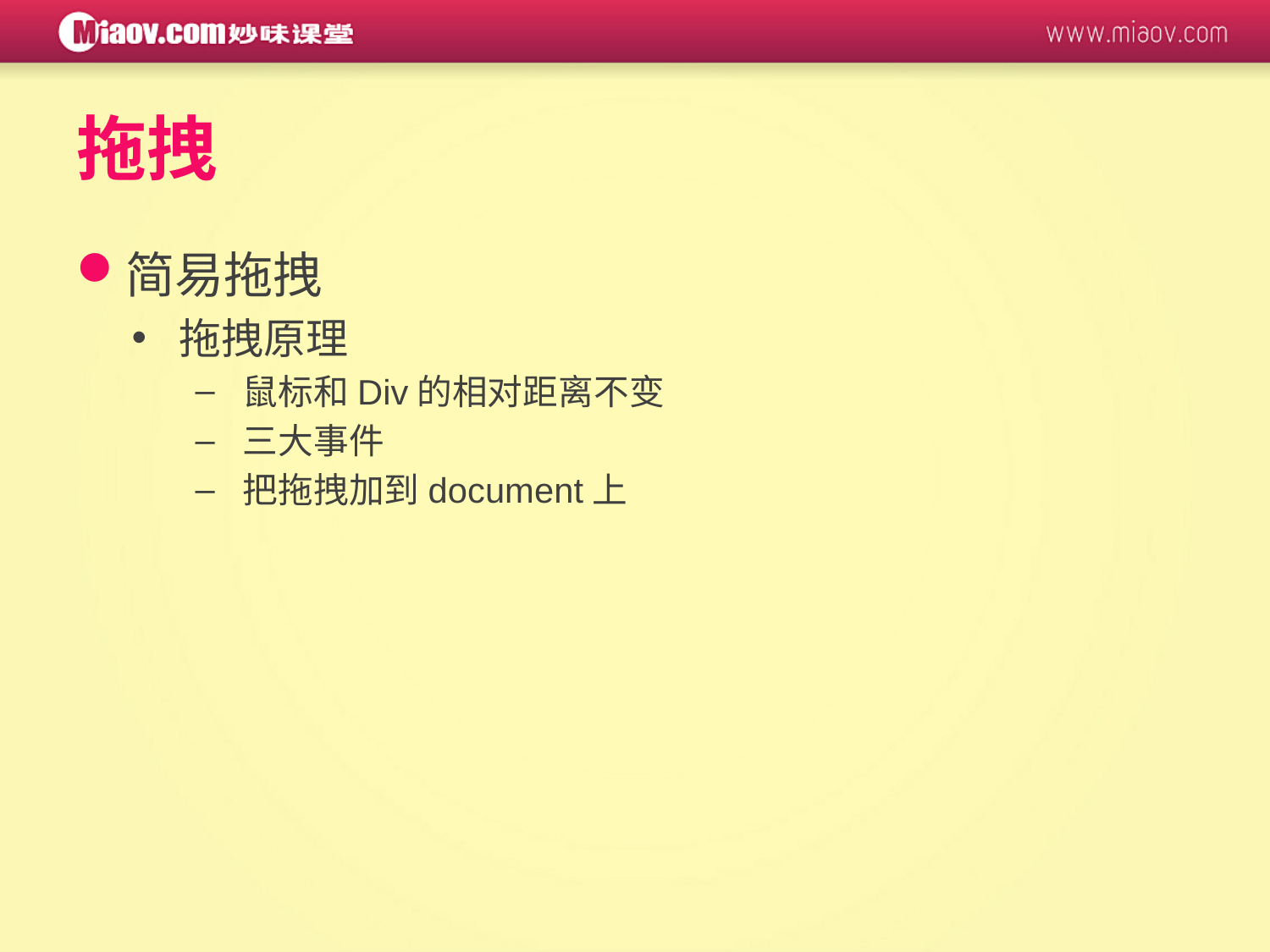

# 拖拽
简易拖拽
拖拽原理
鼠标和Div的相对距离不变
三大事件
把拖拽加到document上